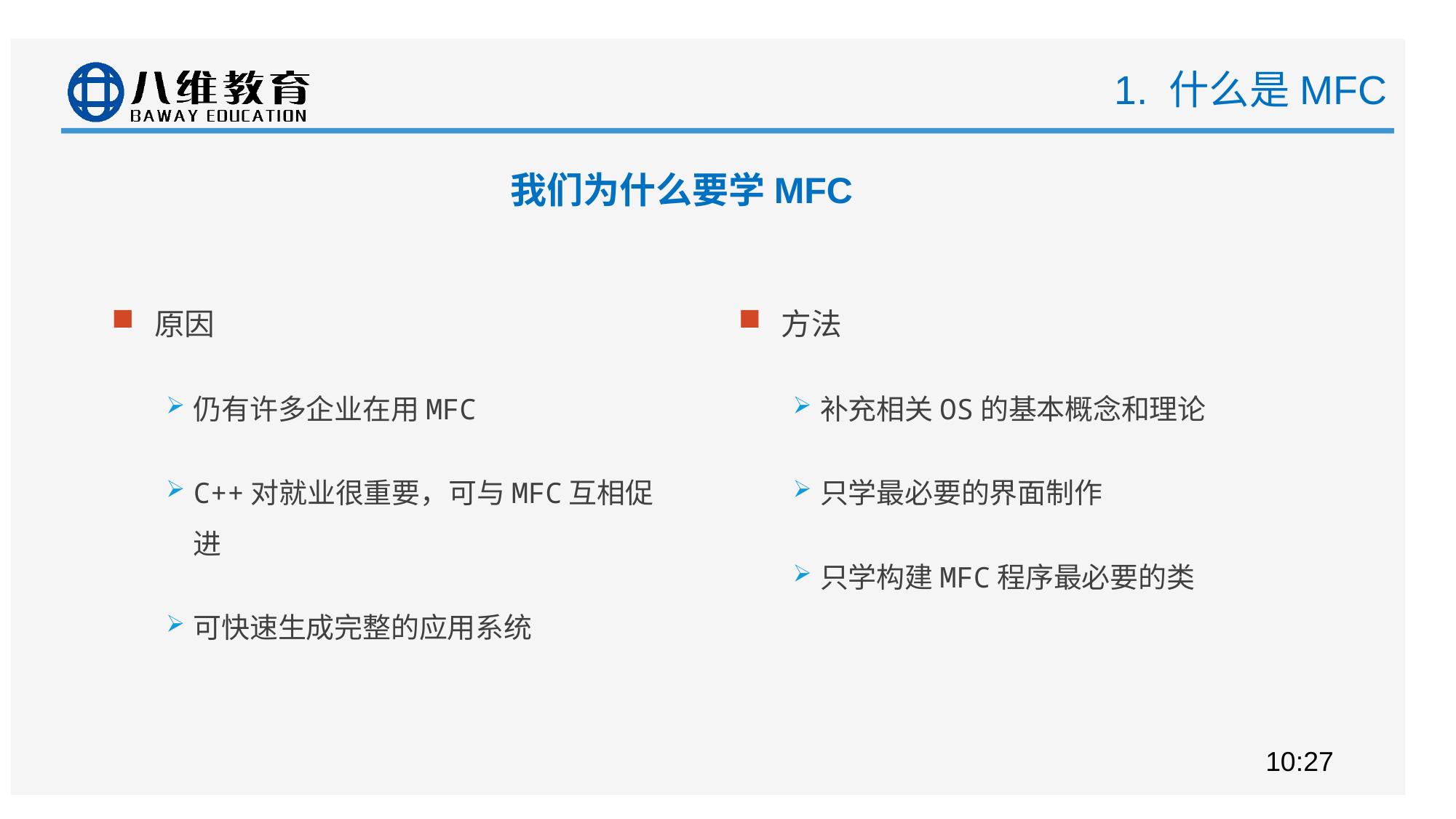

# 1. 什么是MFC
我们为什么要学MFC

原因
仍有许多企业在用MFC
C++对就业很重要，可与MFC互相促进
可快速生成完整的应用系统

方法
补充相关OS的基本概念和理论
只学最必要的界面制作
只学构建MFC程序最必要的类